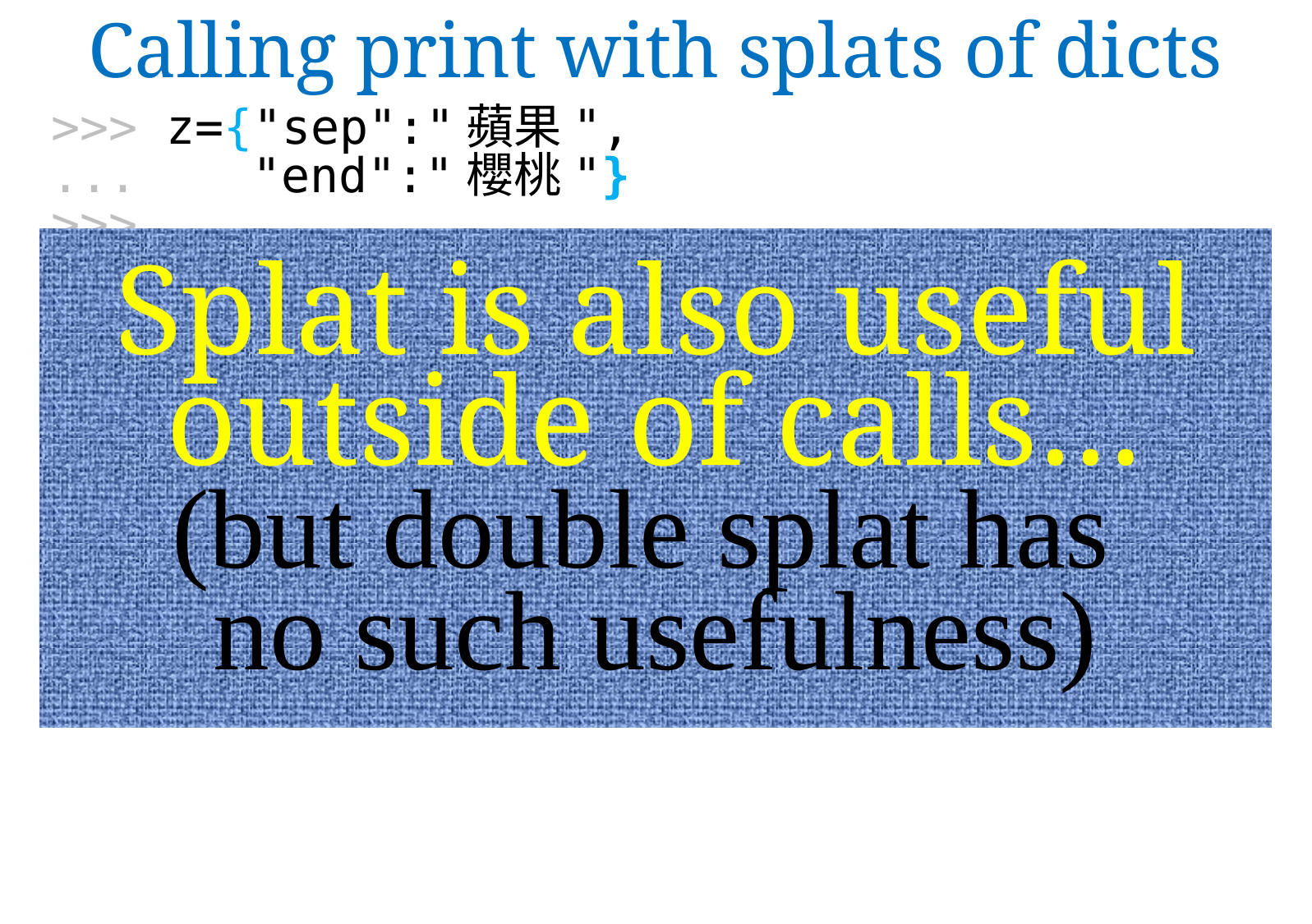

Calling print with splats of dicts
>>> z={"sep":"蘋果",
...    "end":"櫻桃"}
>>>
>>> print(z)
{'sep': '蘋果', 'end': '櫻桃'}
>>>
>>>
>>> print(*z)#Splat a dictionary, get keys
sep end
>>>
>>>
>>> print(**z)#Can’t double splat a dict
櫻桃 >>>
Splat is also useful outside of calls…
(but double splat has
no such usefulness)